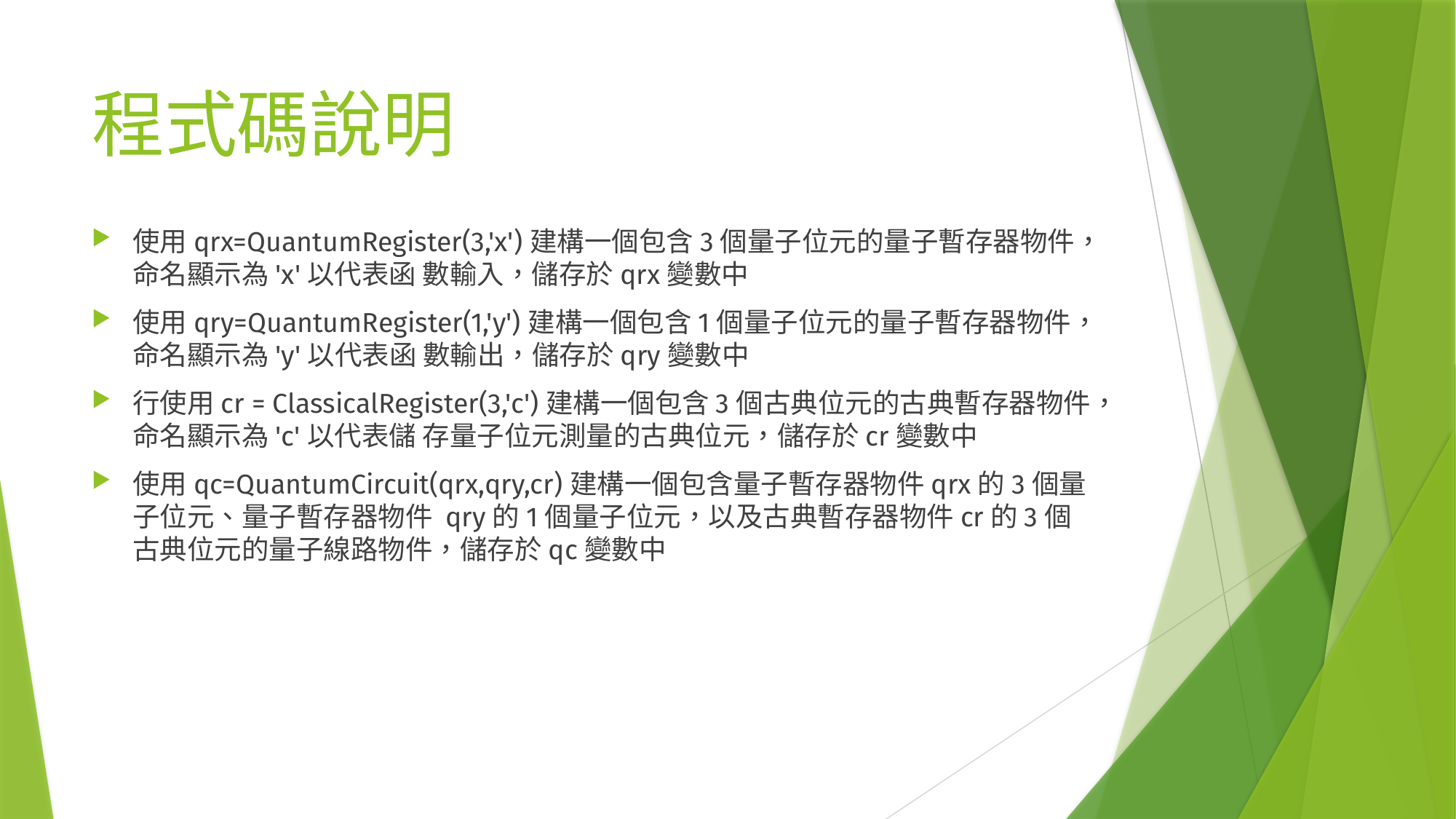

# 程式碼說明
使用qrx=QuantumRegister(3,'x')建構一個包含3個量子位元的量子暫存器物件，命名顯示為'x'以代表函 數輸入，儲存於qrx變數中
使用qry=QuantumRegister(1,'y')建構一個包含1個量子位元的量子暫存器物件，命名顯示為'y'以代表函 數輸出，儲存於qry變數中
行使用cr = ClassicalRegister(3,'c')建構一個包含3個古典位元的古典暫存器物件，命名顯示為'c'以代表儲 存量子位元測量的古典位元，儲存於cr變數中
使用qc=QuantumCircuit(qrx,qry,cr)建構一個包含量子暫存器物件qrx的3個量子位元、量子暫存器物件 qry的1個量子位元，以及古典暫存器物件cr的3個古典位元的量子線路物件，儲存於qc變數中